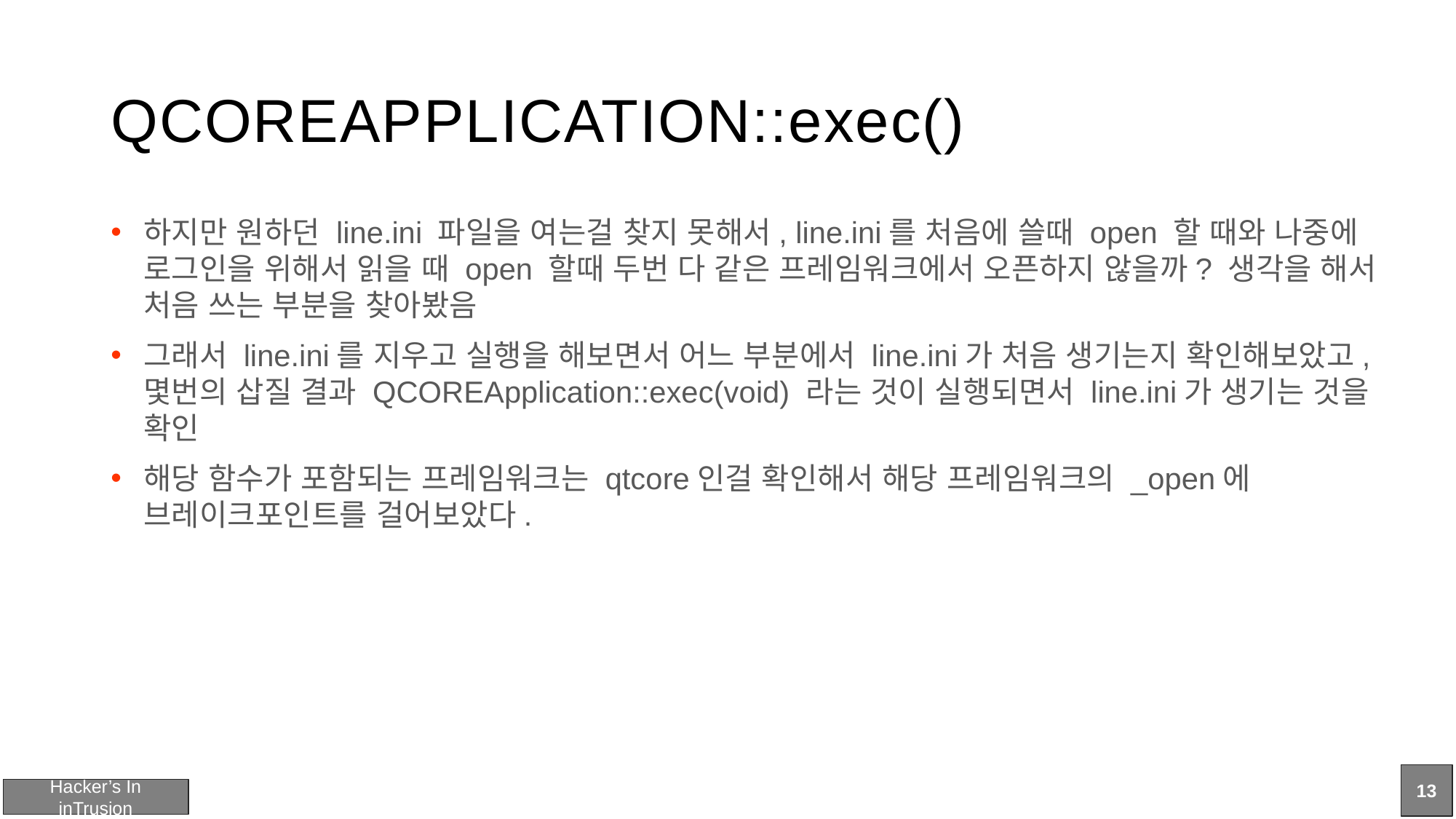

# QCOREAPPLICATION::exec()
하지만 원하던 line.ini 파일을 여는걸 찾지 못해서, line.ini를 처음에 쓸때 open 할 때와 나중에 로그인을 위해서 읽을 때 open 할때 두번 다 같은 프레임워크에서 오픈하지 않을까? 생각을 해서 처음 쓰는 부분을 찾아봤음
그래서 line.ini를 지우고 실행을 해보면서 어느 부분에서 line.ini가 처음 생기는지 확인해보았고, 몇번의 삽질 결과 QCOREApplication::exec(void) 라는 것이 실행되면서 line.ini가 생기는 것을 확인
해당 함수가 포함되는 프레임워크는 qtcore인걸 확인해서 해당 프레임워크의 _open에 브레이크포인트를 걸어보았다.

13
Hacker’s In inTrusion